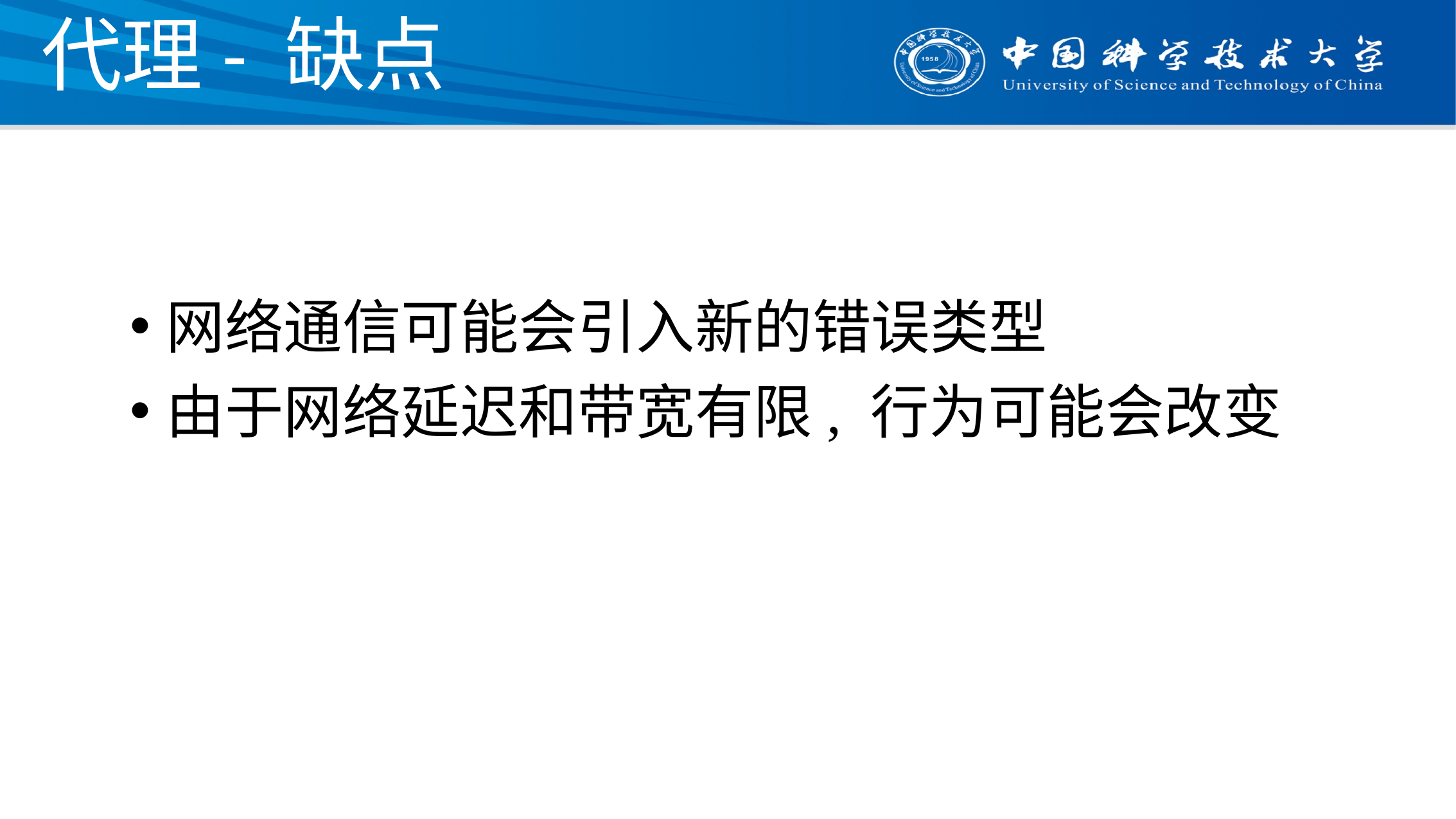

# 代理- 缺点
网络通信可能会引入新的错误类型
由于网络延迟和带宽有限, 行为可能会改变